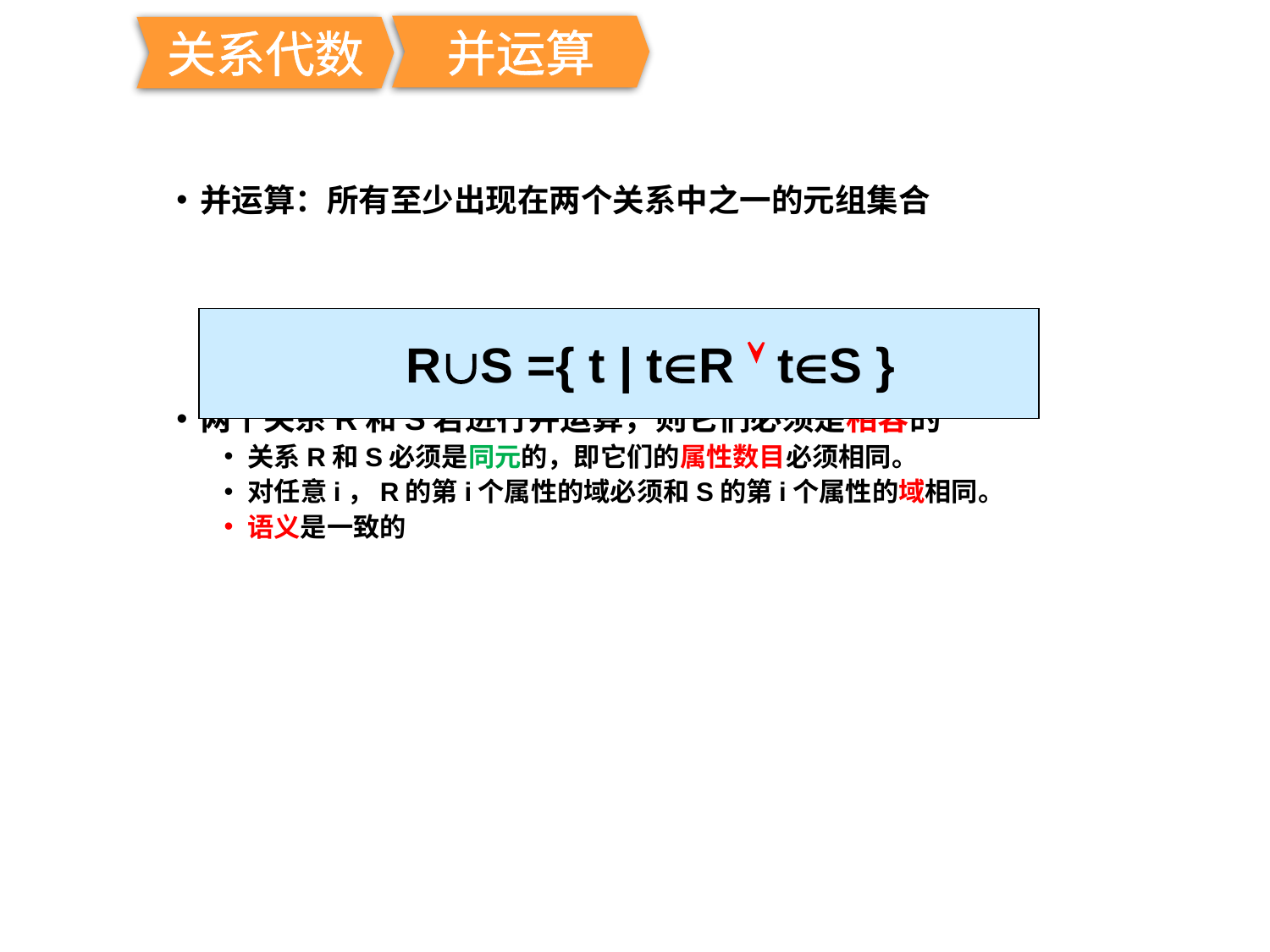

并运算
关系代数
并运算：所有至少出现在两个关系中之一的元组集合

两个关系R和S若进行并运算，则它们必须是相容的
关系R和S必须是同元的，即它们的属性数目必须相同。
对任意i，R的第i个属性的域必须和S的第i个属性的域相同。
语义是一致的
R∪S ={ t | t∈R ∨ t∈S }